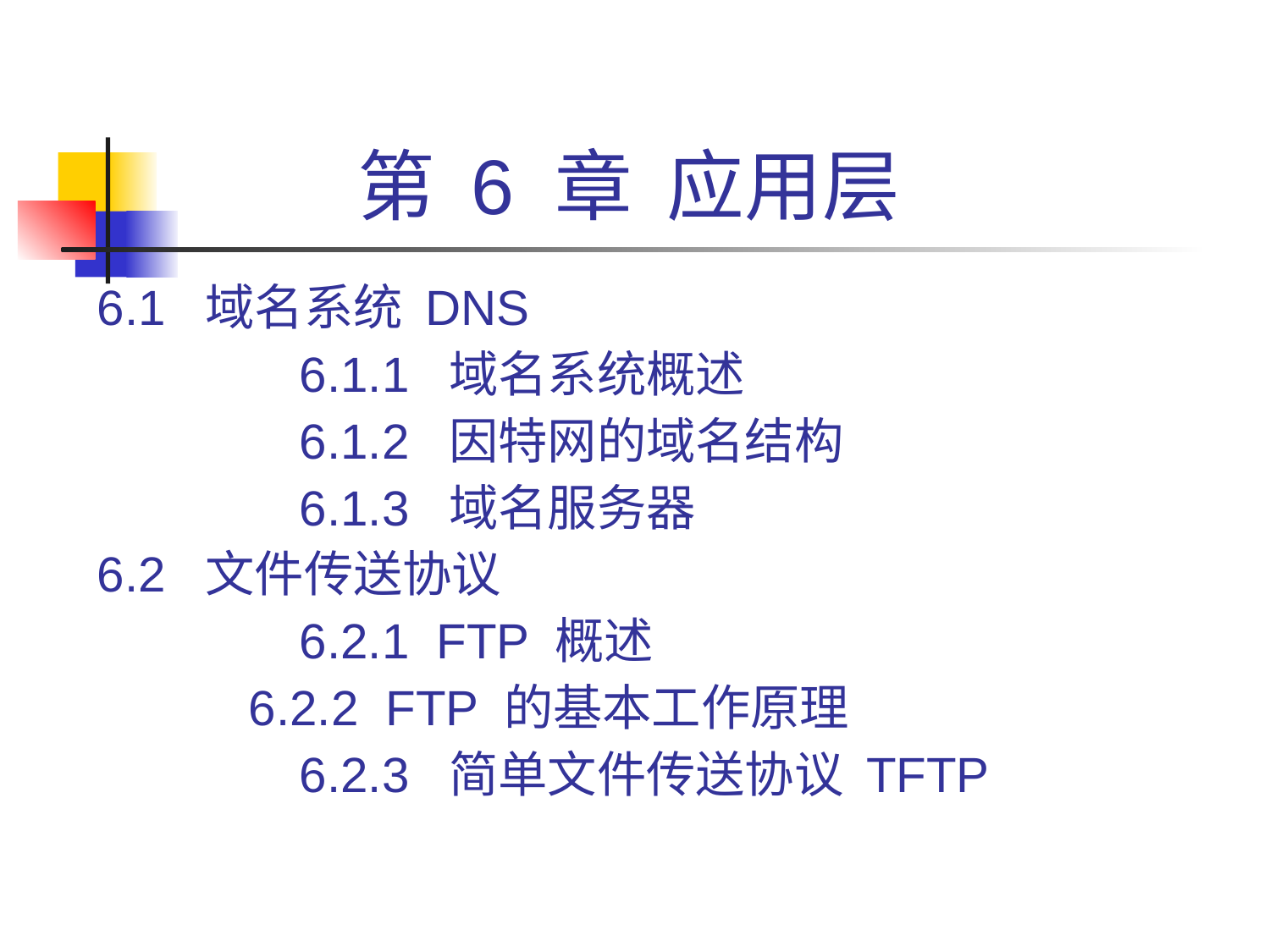

# 第 6 章  应用层
6.1  域名系统 DNS
		  6.1.1  域名系统概述
		  6.1.2  因特网的域名结构
		  6.1.3  域名服务器
6.2  文件传送协议
		  6.2.1  FTP 概述
           6.2.2  FTP 的基本工作原理
		  6.2.3  简单文件传送协议 TFTP